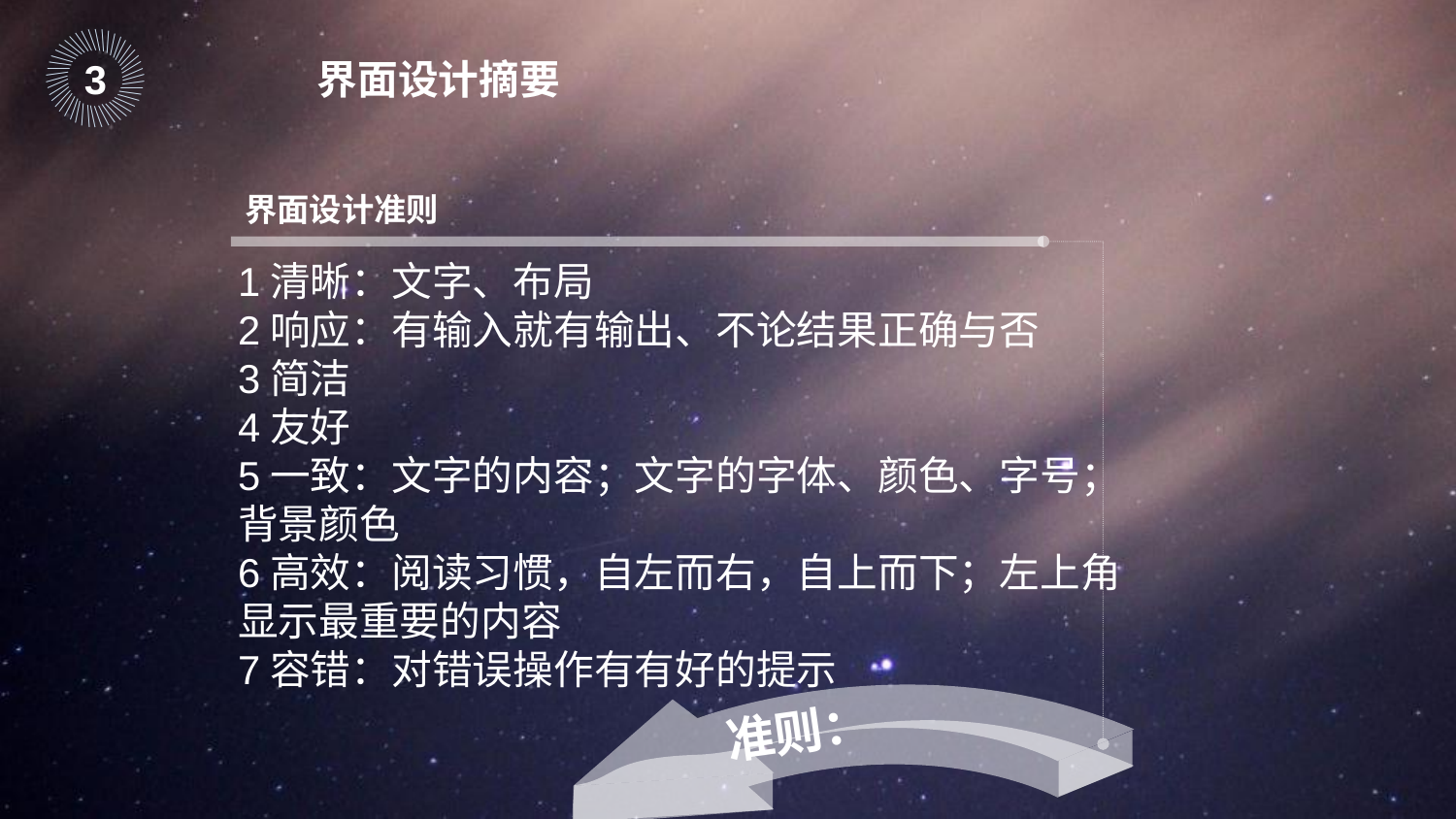

｜
｜
｜
｜
｜
｜
｜
｜
｜
｜
｜
｜
｜
｜
｜
｜
｜
｜
｜
｜
｜
｜
｜
｜
｜
｜
｜
｜
｜
｜
｜
｜
｜
｜
｜
｜
｜
｜
｜
｜
｜
｜
｜
｜
｜
｜
3
界面设计摘要
界面设计准则

1清晰：文字、布局
2响应：有输入就有输出、不论结果正确与否
3简洁
4友好
5一致：文字的内容；文字的字体、颜色、字号；背景颜色
6高效：阅读习惯，自左而右，自上而下；左上角显示最重要的内容
7容错：对错误操作有有好的提示

准则：